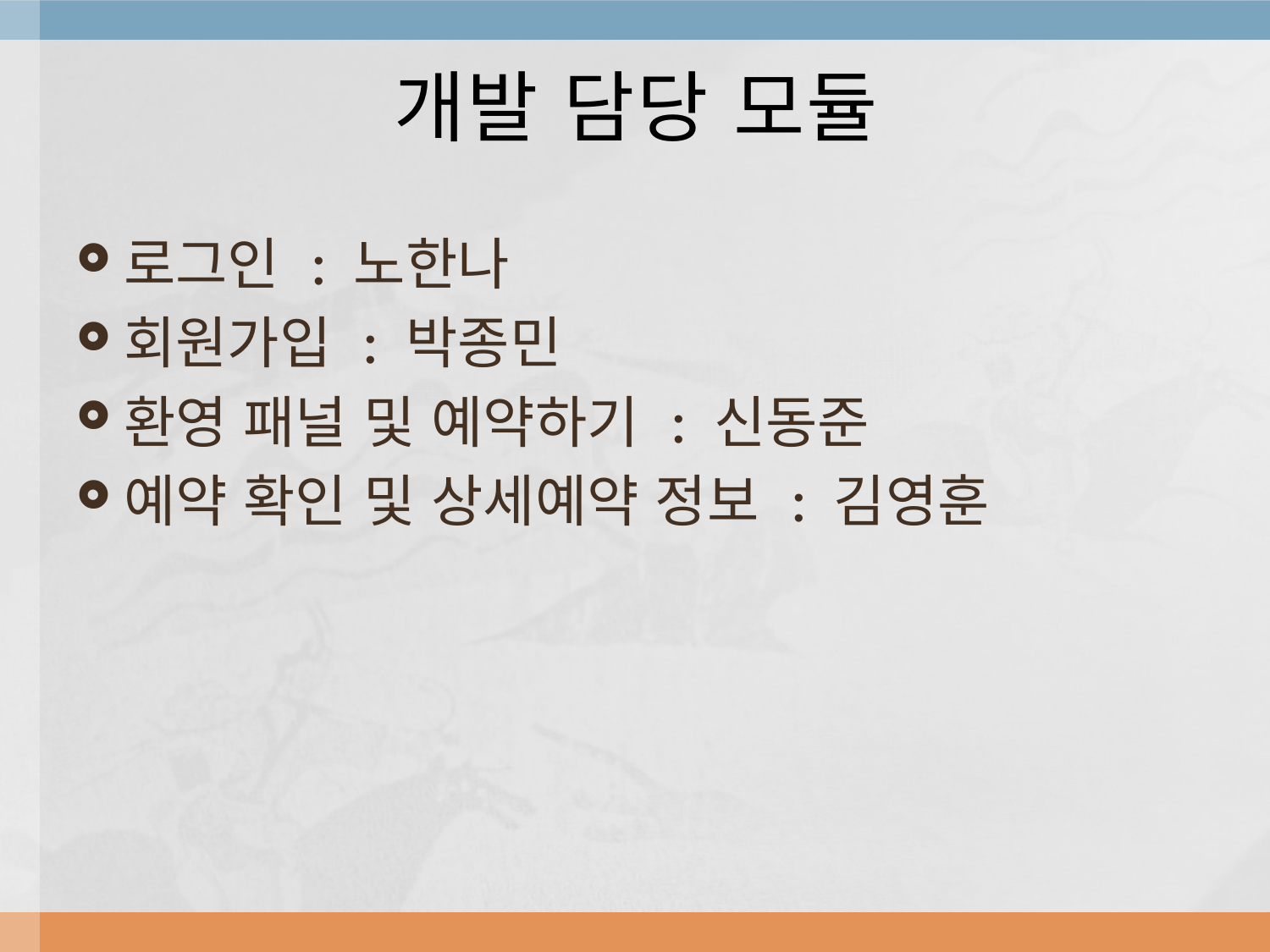

# 개발 담당 모듈
로그인 : 노한나
회원가입 : 박종민
환영 패널 및 예약하기 : 신동준
예약 확인 및 상세예약 정보 : 김영훈